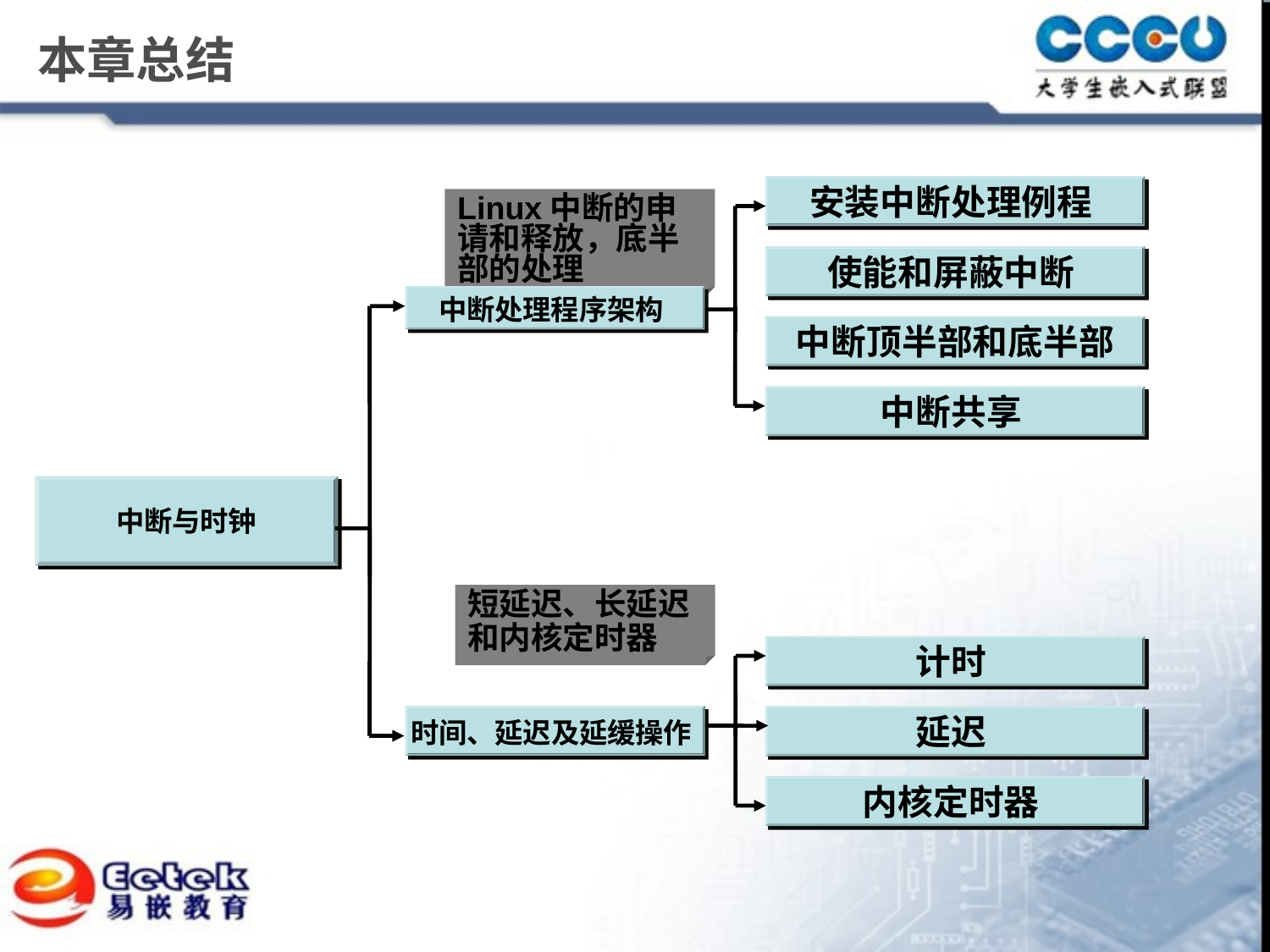

# 本章总结
安装中断处理例程
Linux中断的申请和释放，底半部的处理

使能和屏蔽中断
中断处理程序架构

中断顶半部和底半部
中断共享
中断与时钟
短延迟、长延迟
和内核定时器
计时

时间、延迟及延缓操作
延迟
内核定时器